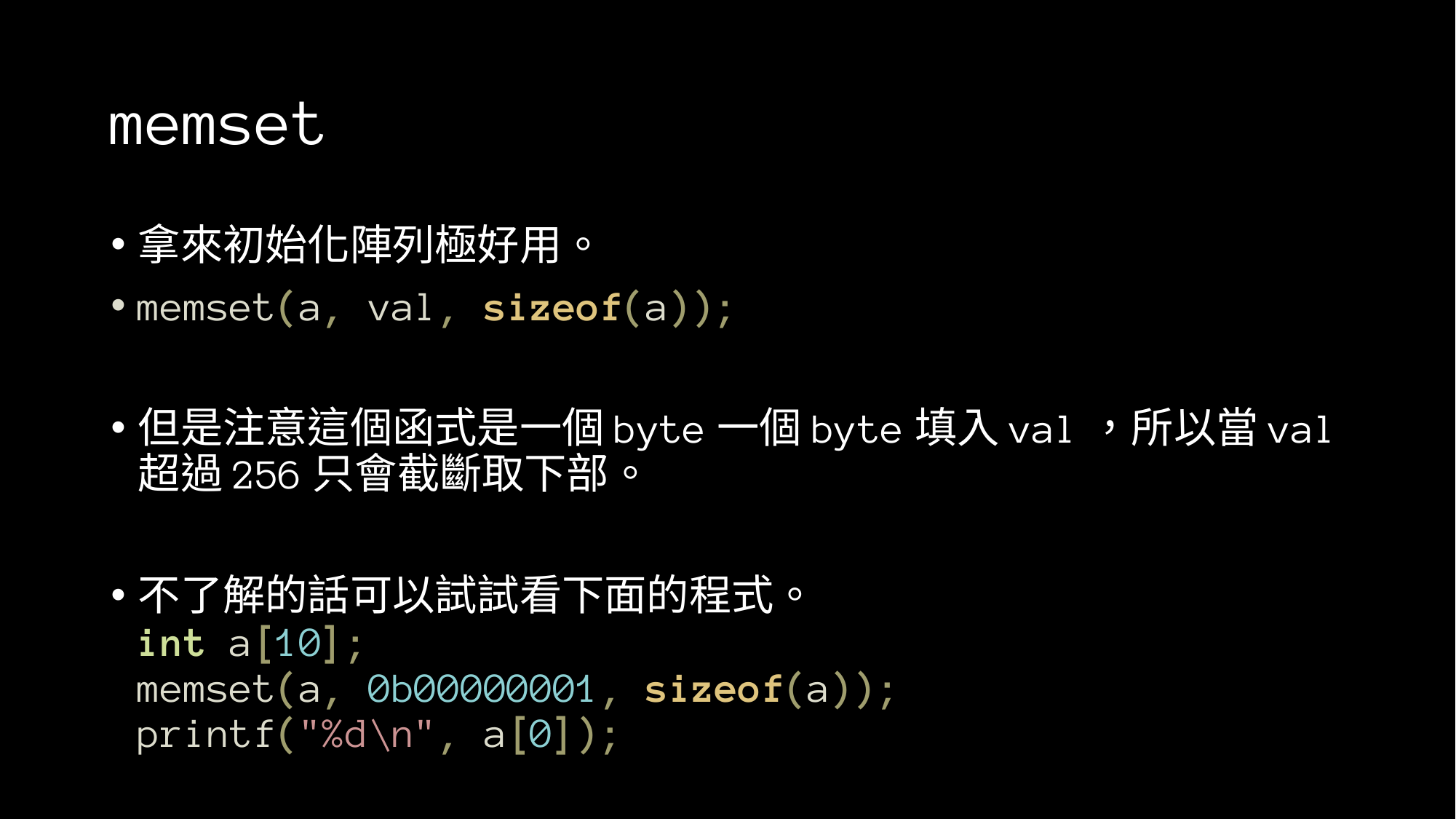

# memset
拿來初始化陣列極好用。
memset(a, val, sizeof(a));

但是注意這個函式是一個byte一個byte填入val，所以當val超過256只會截斷取下部。

不了解的話可以試試看下面的程式。
int a[10];
memset(a, 0b00000001, sizeof(a));
printf("%d\n", a[0]);